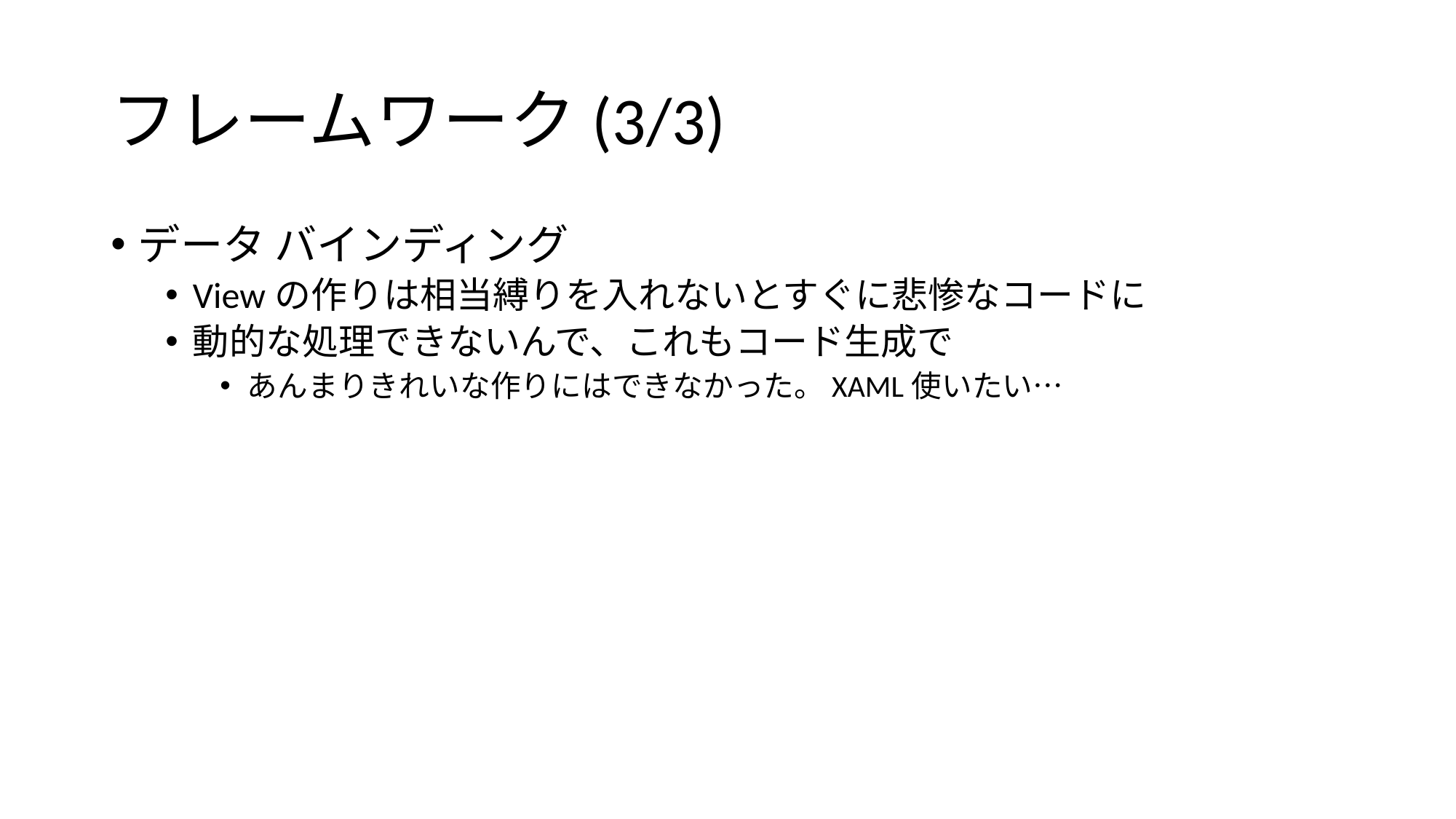

# フレームワーク(3/3)
データ バインディング
Viewの作りは相当縛りを入れないとすぐに悲惨なコードに
動的な処理できないんで、これもコード生成で
あんまりきれいな作りにはできなかった。XAML使いたい…